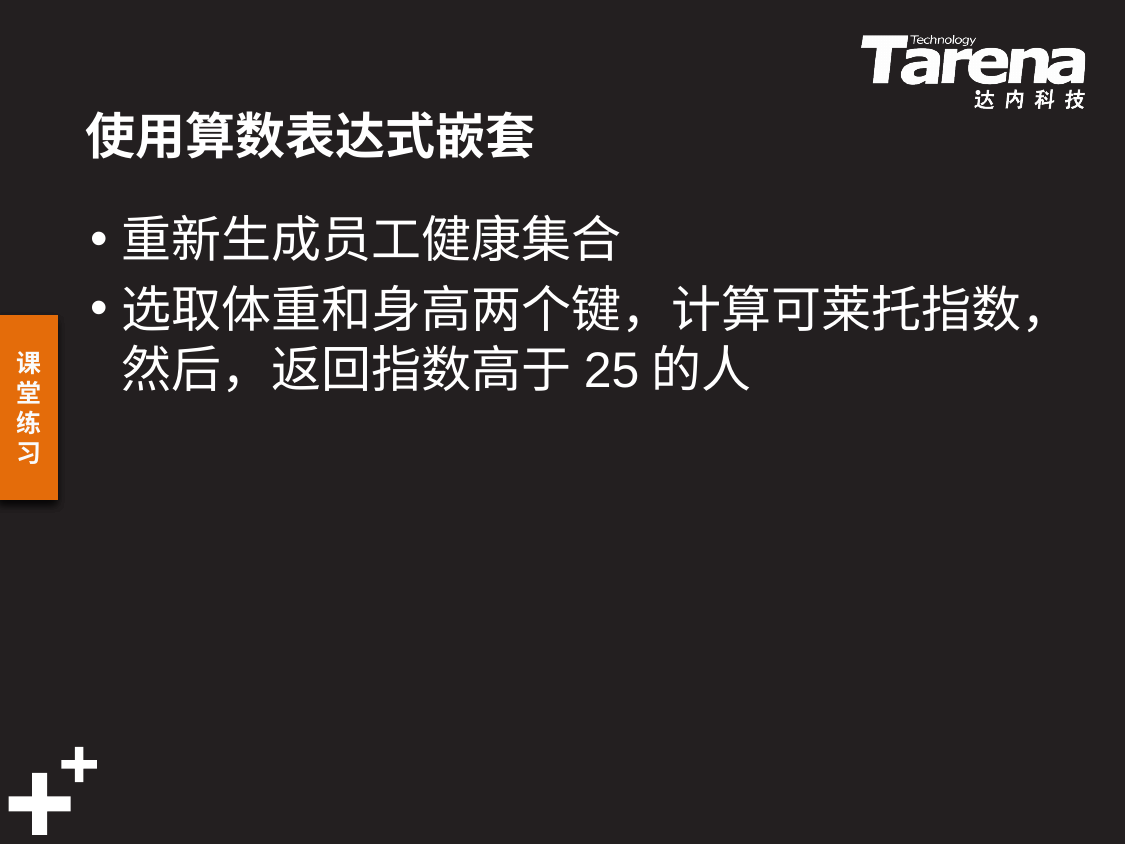

# 使用算数表达式嵌套
重新生成员工健康集合
选取体重和身高两个键，计算可莱托指数，然后，返回指数高于25的人